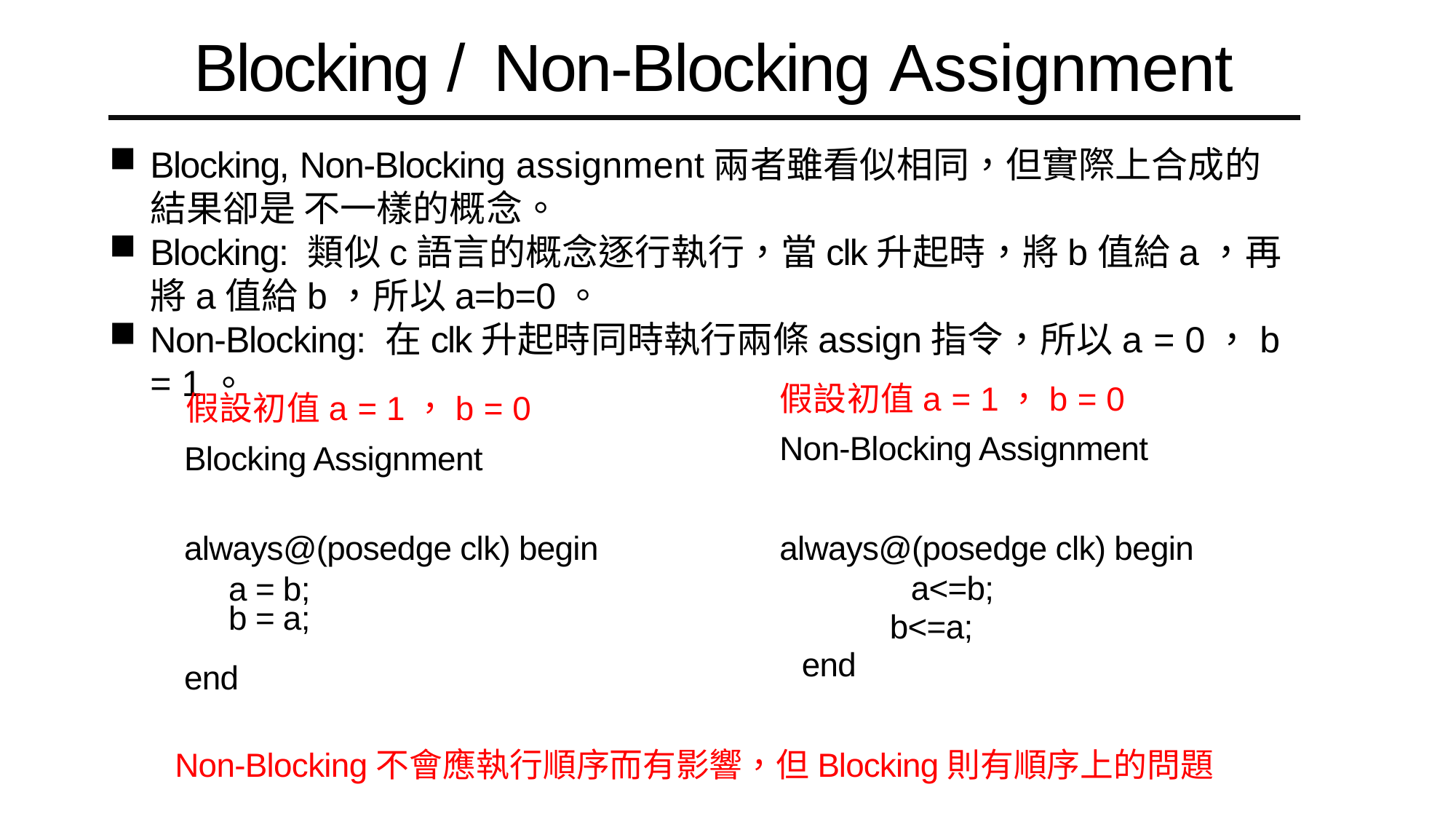

Blocking / Non-Blocking Assignment
Blocking, Non-Blocking assignment兩者雖看似相同，但實際上合成的結果卻是 不一樣的概念。
Blocking: 類似c語言的概念逐行執行，當clk升起時，將b值給a，再將a值給b，所以a=b=0。
Non-Blocking: 在clk升起時同時執行兩條assign指令，所以a = 0，b = 1。
假設初值a = 1，b = 0
Non-Blocking Assignment

always@(posedge clk) begin            	a<=b;
          b<=a;
end

假設初值a = 1，b = 0
Blocking Assignment

always@(posedge clk) begin
     a = b;
     b = a;

end

Non-Blocking不會應執行順序而有影響，但Blocking則有順序上的問題